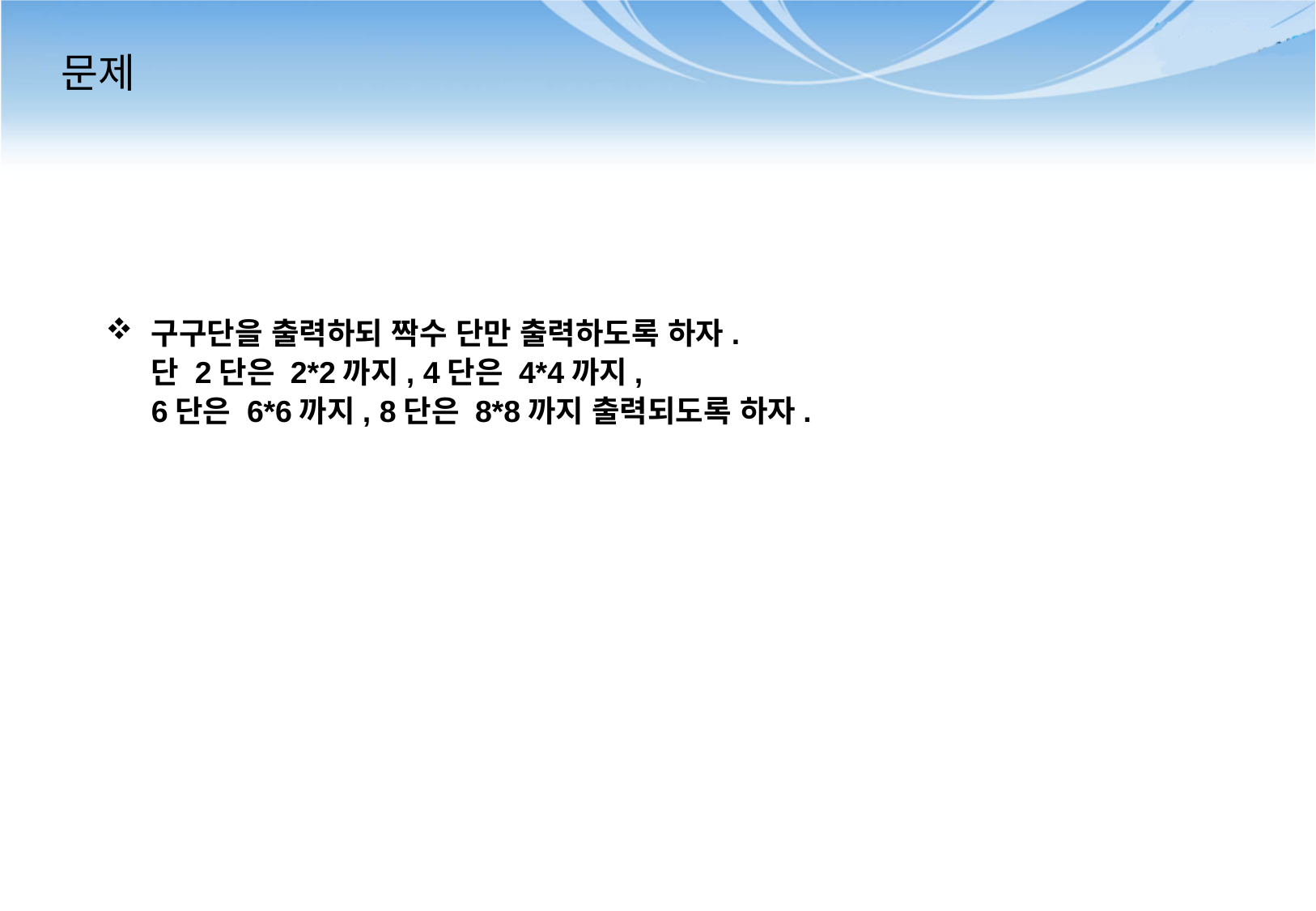

# 문제
구구단을 출력하되 짝수 단만 출력하도록 하자.
	단 2단은 2*2까지, 4단은 4*4까지,
	6단은 6*6까지, 8단은 8*8까지 출력되도록 하자.